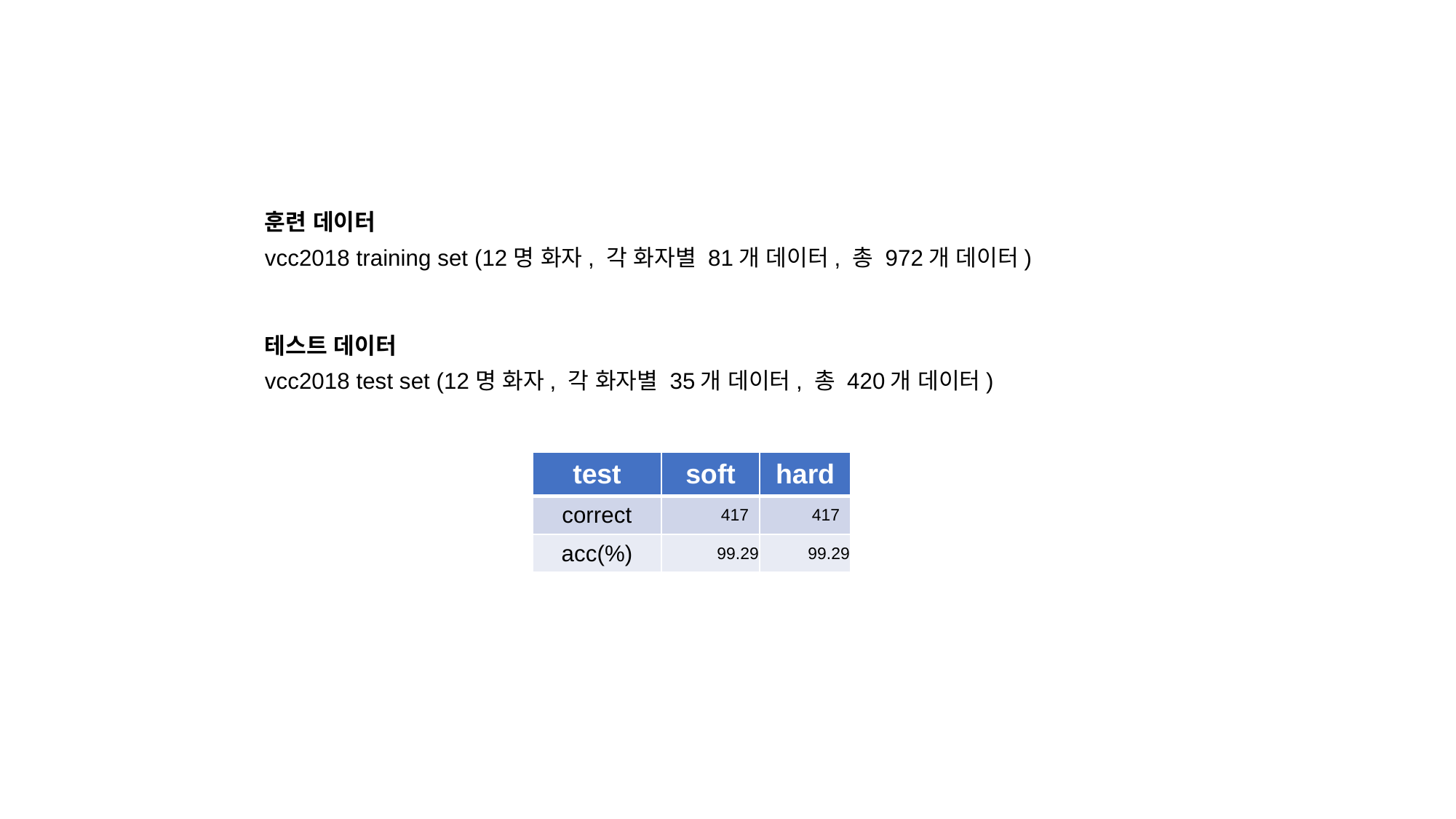

훈련 데이터
vcc2018 training set (12명 화자, 각 화자별 81개 데이터, 총 972개 데이터)
테스트 데이터
vcc2018 test set (12명 화자, 각 화자별 35개 데이터, 총 420개 데이터)
| test | soft | hard |
| --- | --- | --- |
| correct | 417 | 417 |
| acc(%) | 99.29 | 99.29 |